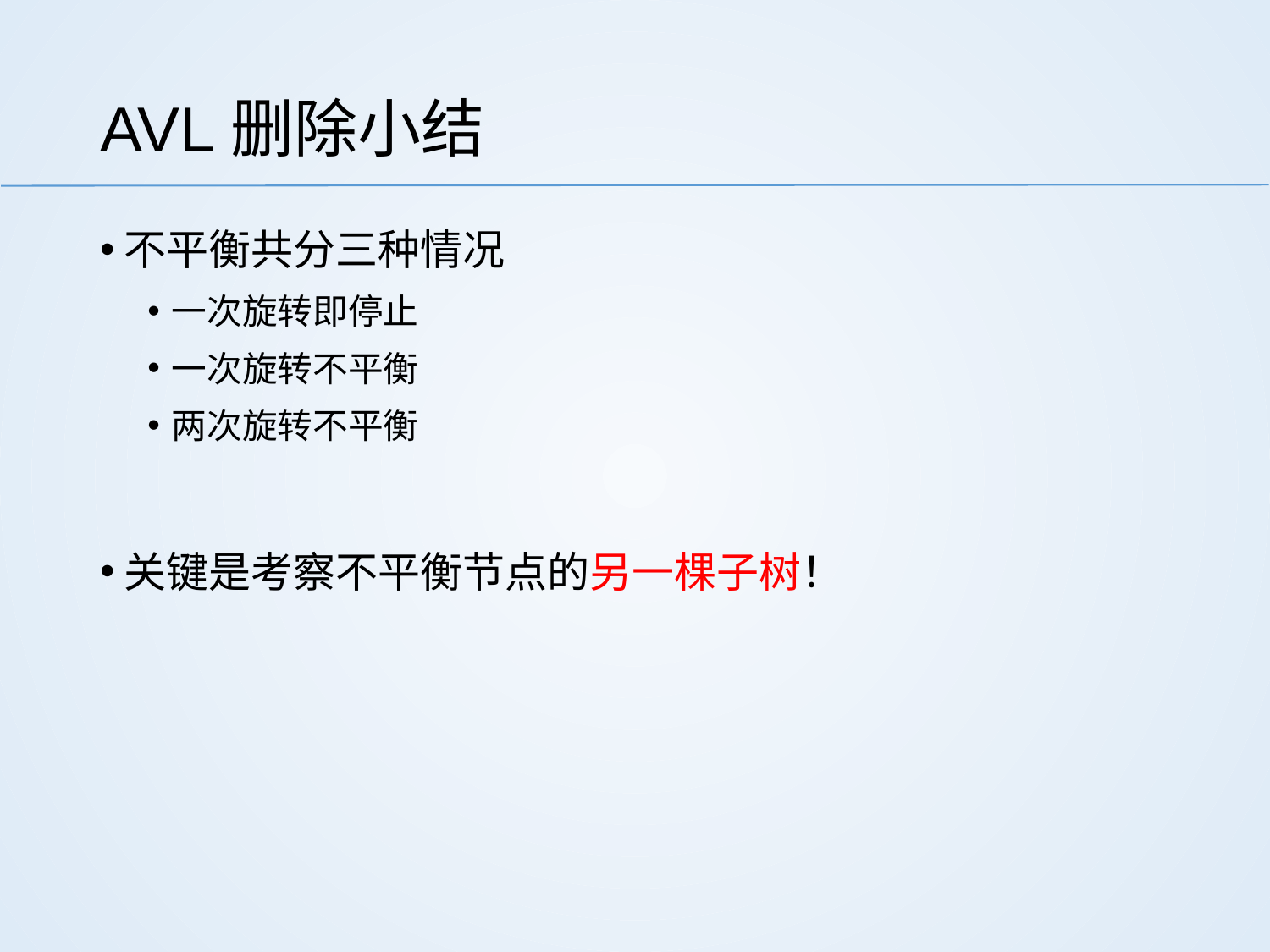

# AVL删除小结
不平衡共分三种情况
一次旋转即停止
一次旋转不平衡
两次旋转不平衡

关键是考察不平衡节点的另一棵子树！
80